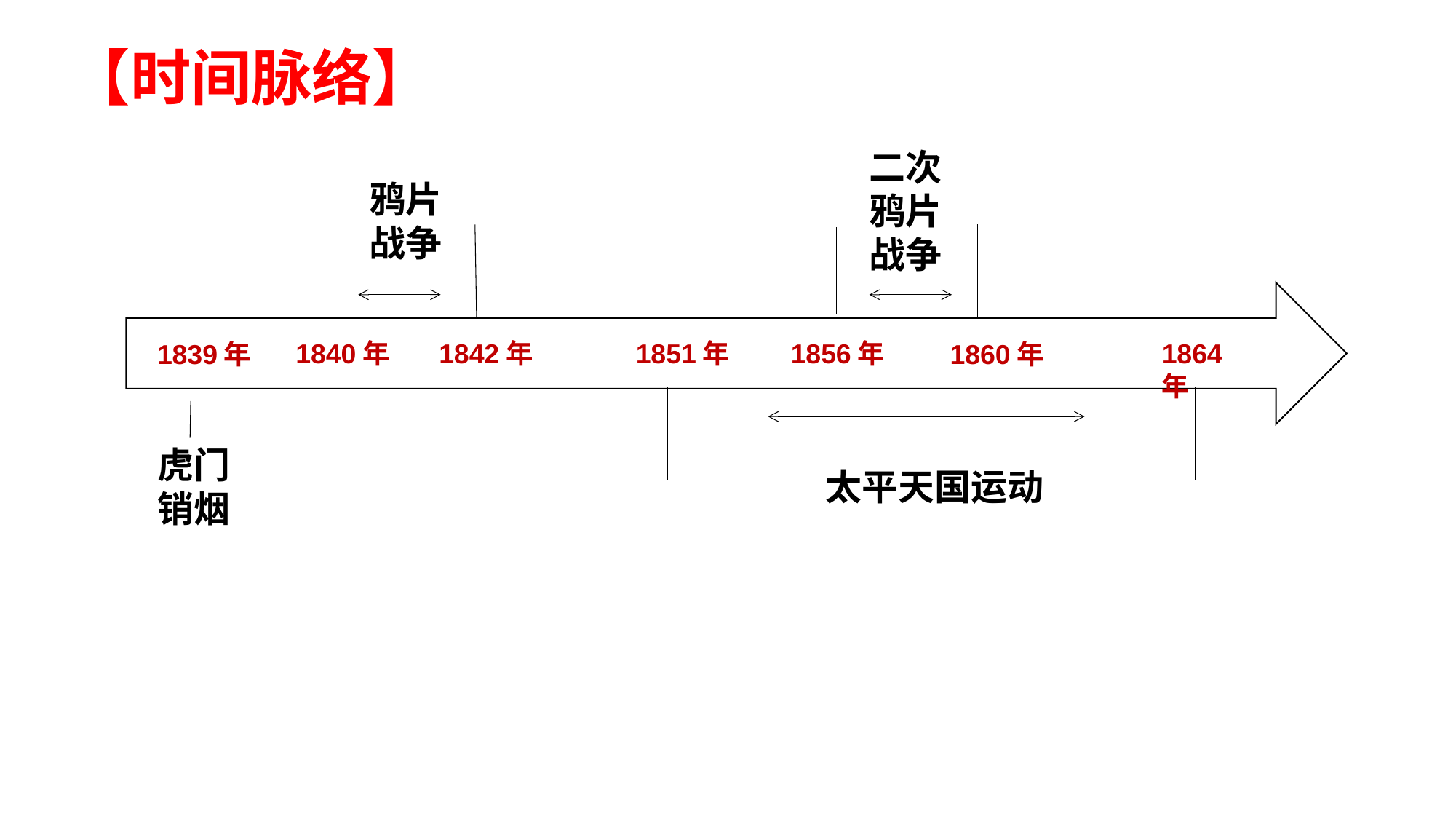

【时间脉络】
二次鸦片战争
鸦片战争

1840年
1842年
1851年
1856年
1864年
1839年
1860年
虎门销烟

太平天国运动